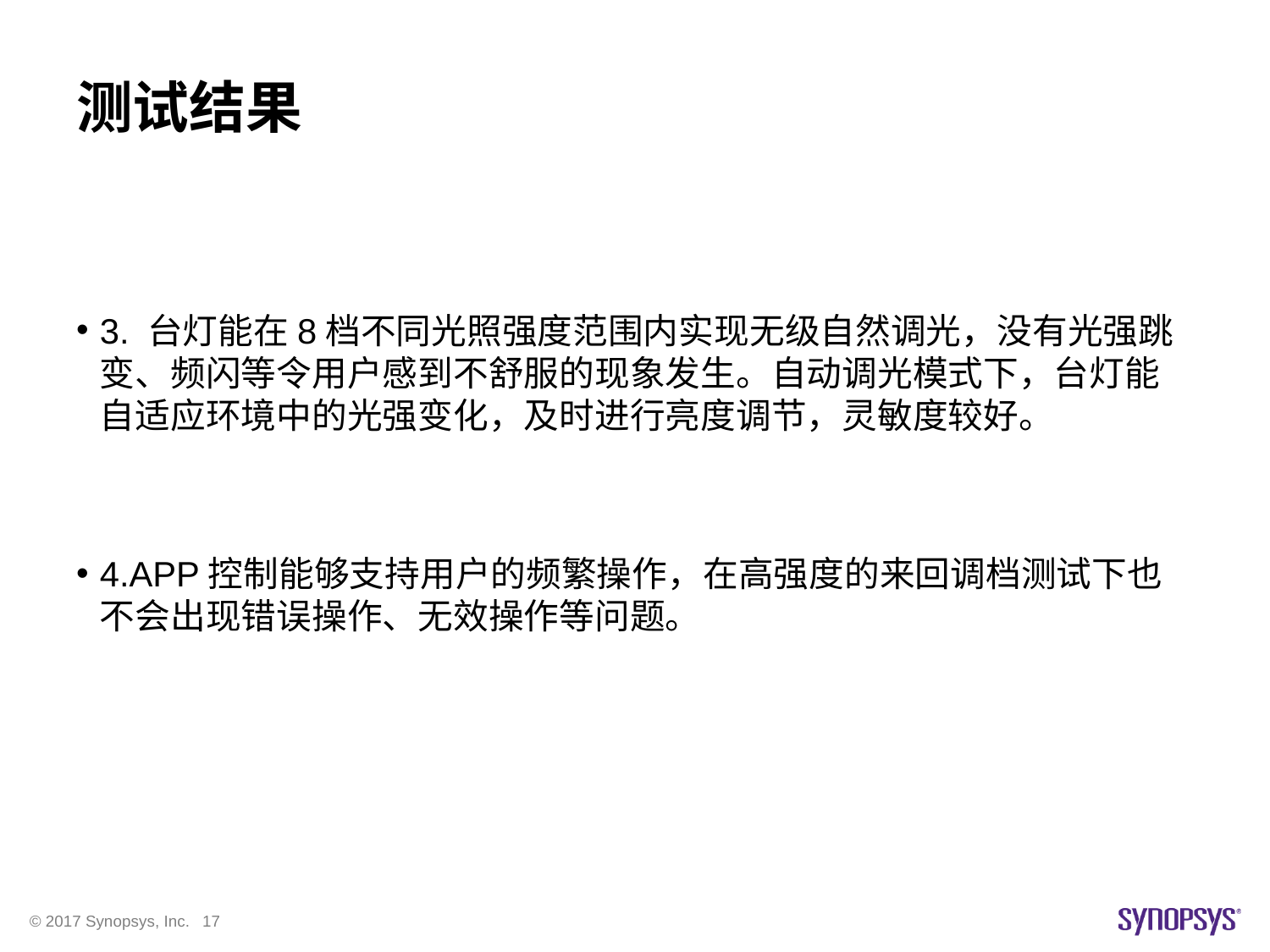

# 测试结果

3. 台灯能在8档不同光照强度范围内实现无级自然调光，没有光强跳变、频闪等令用户感到不舒服的现象发生。自动调光模式下，台灯能自适应环境中的光强变化，及时进行亮度调节，灵敏度较好。

4.APP控制能够支持用户的频繁操作，在高强度的来回调档测试下也不会出现错误操作、无效操作等问题。